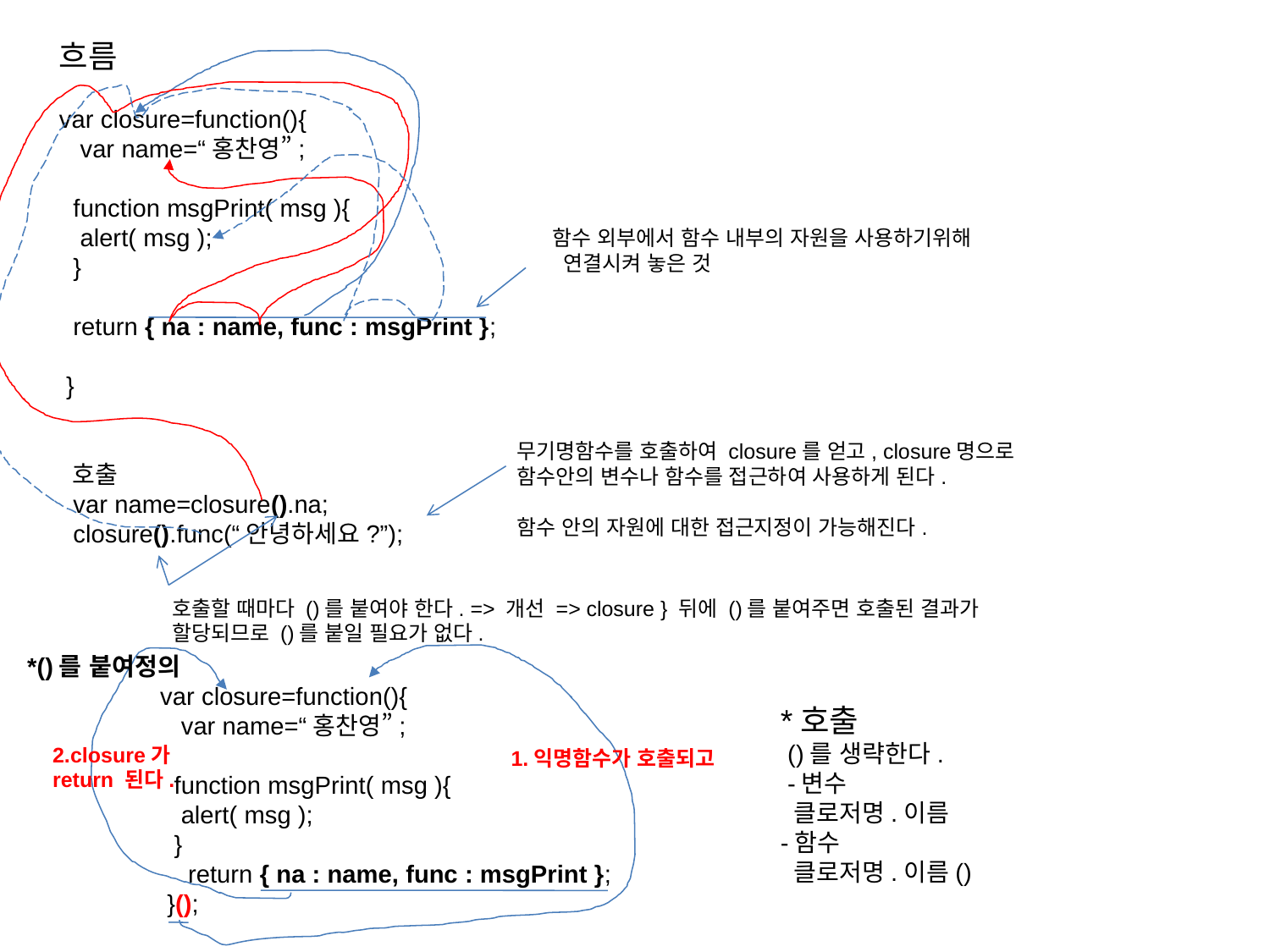

흐름

var closure=function(){
   var name=“홍찬영”;

  function msgPrint( msg ){
   alert( msg );
  }

  return { na : name, func : msgPrint };

 }

 호출
  var name=closure().na;
  closure().func(“안녕하세요?”);

함수 외부에서 함수 내부의 자원을 사용하기위해
 연결시켜 놓은 것
무기명함수를 호출하여 closure를 얻고, closure명으로
함수안의 변수나 함수를 접근하여 사용하게 된다.

함수 안의 자원에 대한 접근지정이 가능해진다.
호출할 때마다 ()를 붙여야 한다. => 개선 => closure } 뒤에 ()를 붙여주면 호출된 결과가
할당되므로 ()를 붙일 필요가 없다.
*()를 붙여정의

var closure=function(){
   var name=“홍찬영”;

  function msgPrint( msg ){
   alert( msg );
  }
    return { na : name, func : msgPrint };
 }();
*호출
 ()를 생략한다.
 -변수
 클로저명.이름
-함수
 클로저명.이름()
2.closure가
return 된다.
1.익명함수가 호출되고